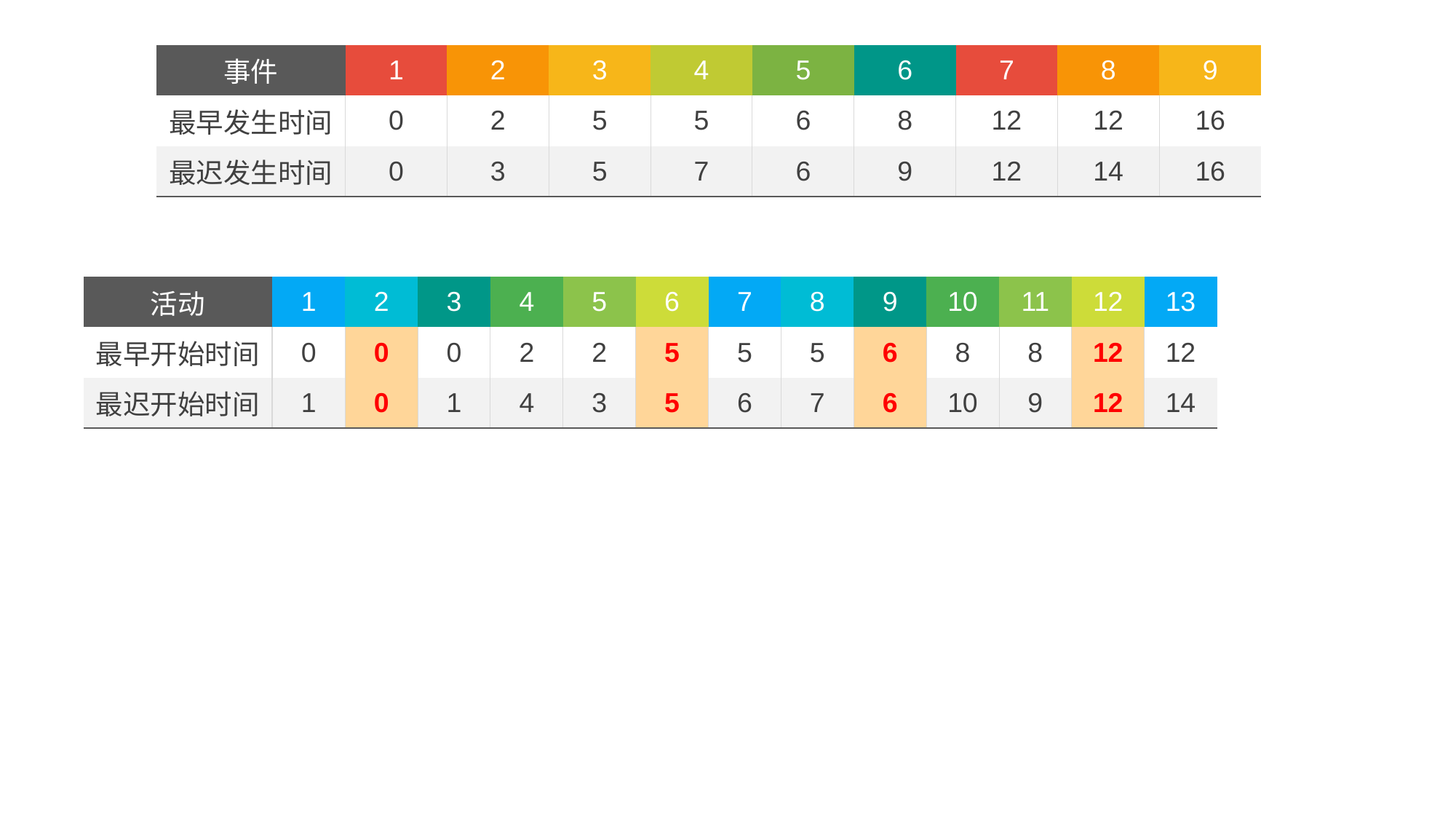

| 事件 | 1 | 2 | 3 | 4 | 5 | 6 | 7 | 8 | 9 |
| --- | --- | --- | --- | --- | --- | --- | --- | --- | --- |
| 最早发生时间 | 0 | 2 | 5 | 5 | 6 | 8 | 12 | 12 | 16 |
| 最迟发生时间 | 0 | 3 | 5 | 7 | 6 | 9 | 12 | 14 | 16 |
| 活动 | 1 | 2 | 3 | 4 | 5 | 6 | 7 | 8 | 9 | 10 | 11 | 12 | 13 |
| --- | --- | --- | --- | --- | --- | --- | --- | --- | --- | --- | --- | --- | --- |
| 最早开始时间 | 0 | 0 | 0 | 2 | 2 | 5 | 5 | 5 | 6 | 8 | 8 | 12 | 12 |
| 最迟开始时间 | 1 | 0 | 1 | 4 | 3 | 5 | 6 | 7 | 6 | 10 | 9 | 12 | 14 |